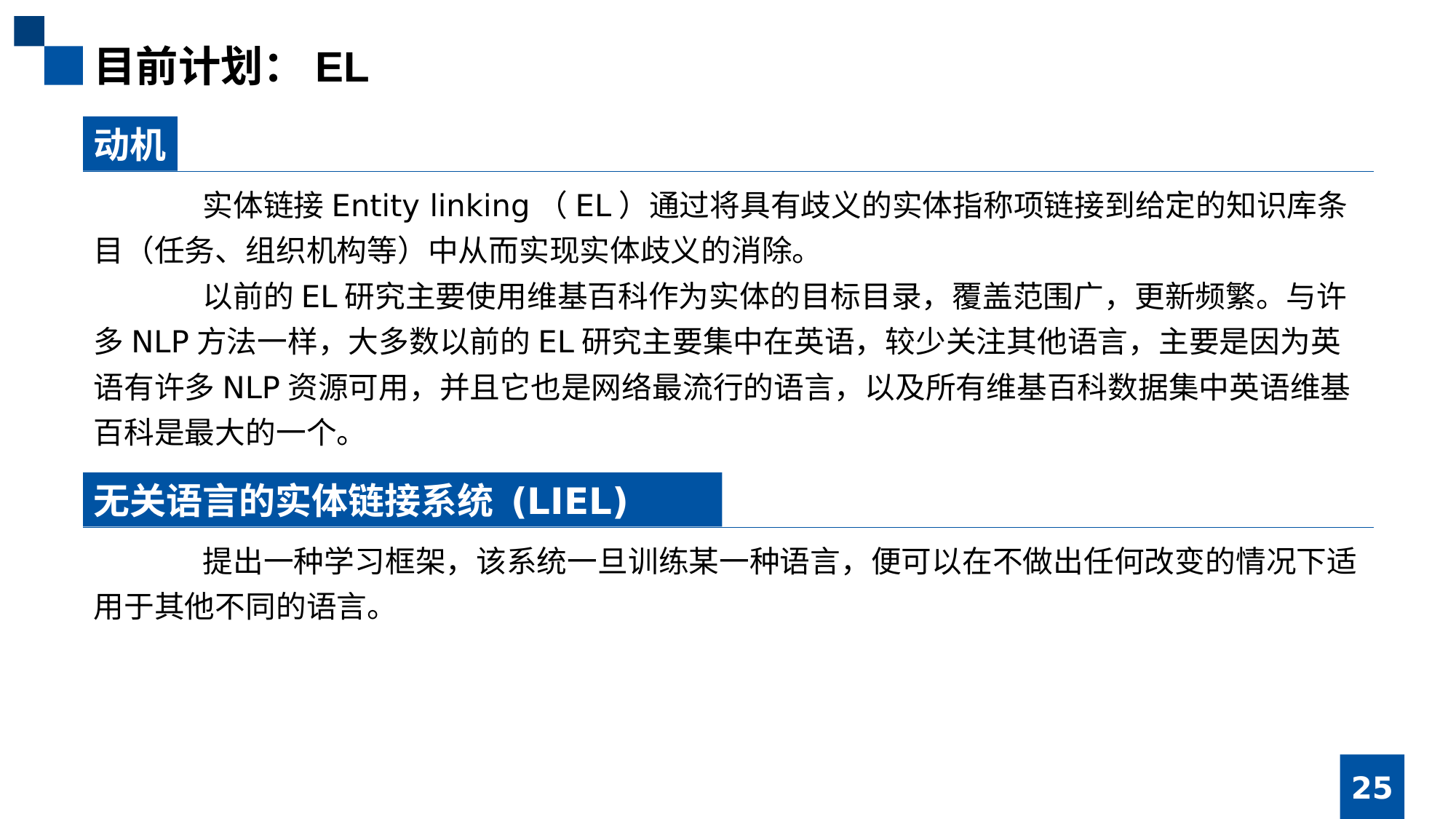

目前计划：EL
动机
	实体链接Entity linking（EL）通过将具有歧义的实体指称项链接到给定的知识库条目（任务、组织机构等）中从而实现实体歧义的消除。
	以前的EL研究主要使用维基百科作为实体的目标目录，覆盖范围广，更新频繁。与许多NLP方法一样，大多数以前的EL研究主要集中在英语，较少关注其他语言，主要是因为英语有许多NLP资源可用，并且它也是网络最流行的语言，以及所有维基百科数据集中英语维基百科是最大的一个。
无关语言的实体链接系统 (LIEL)
	提出一种学习框架，该系统一旦训练某一种语言，便可以在不做出任何改变的情况下适用于其他不同的语言。
25